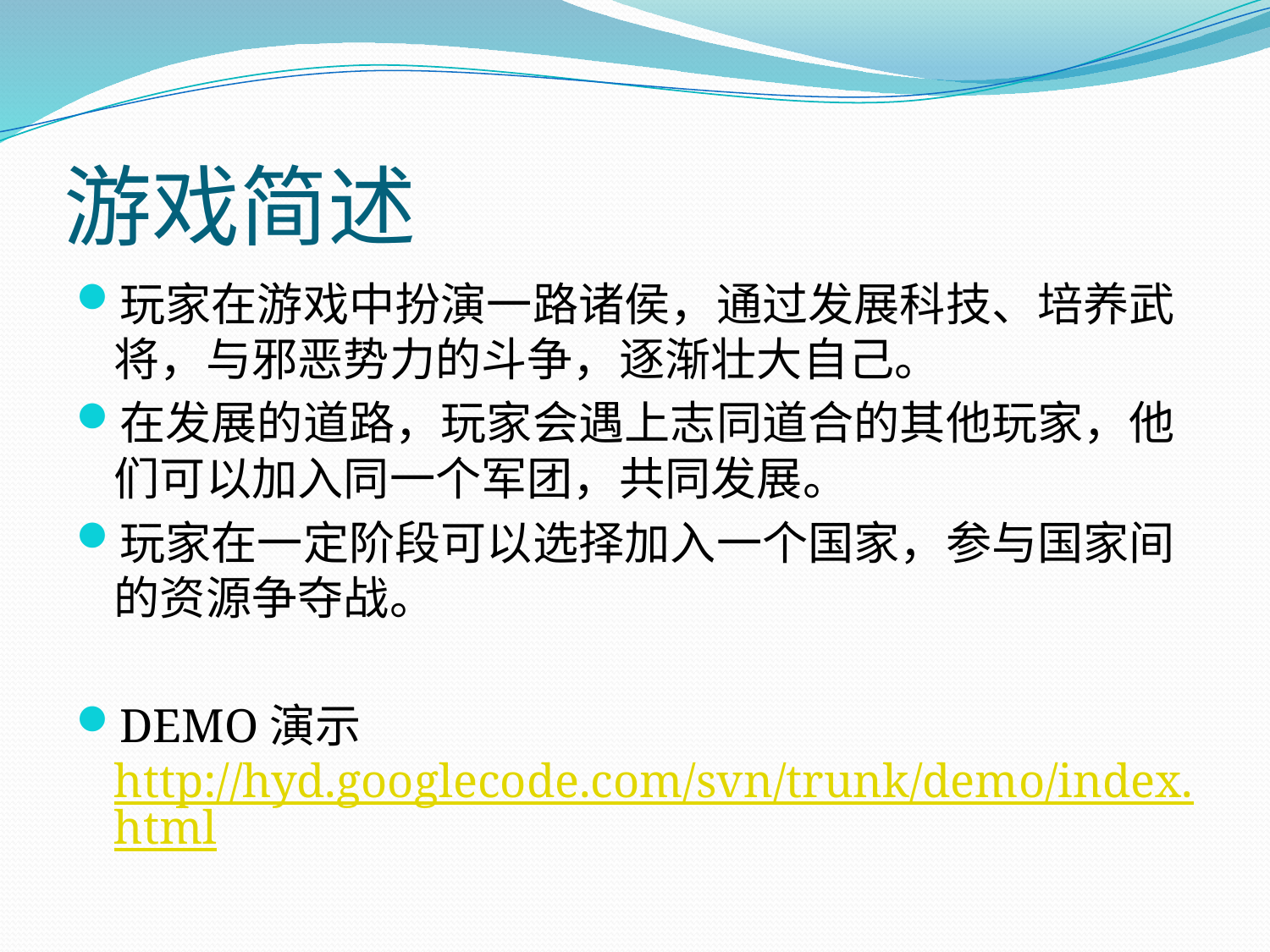

# 游戏简述
玩家在游戏中扮演一路诸侯，通过发展科技、培养武将，与邪恶势力的斗争，逐渐壮大自己。
在发展的道路，玩家会遇上志同道合的其他玩家，他们可以加入同一个军团，共同发展。
玩家在一定阶段可以选择加入一个国家，参与国家间的资源争夺战。

DEMO演示
http://hyd.googlecode.com/svn/trunk/demo/index.html